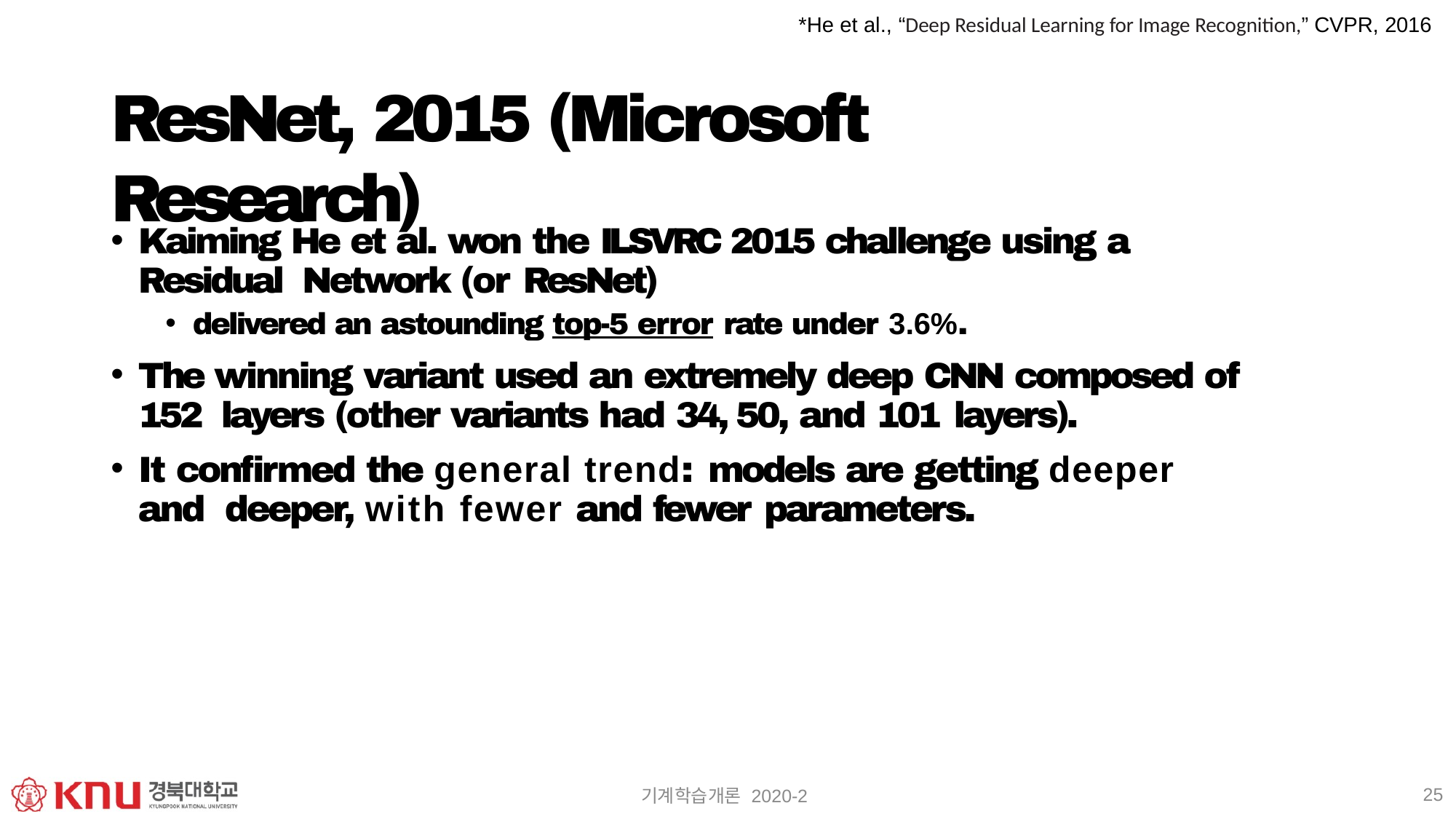

*He et al., “Deep Residual Learning for Image Recognition,” CVPR, 2016
# ResNet, 2015 (Microsoft Research)
Kaiming He et al. won the ILSVRC 2015 challenge using a Residual  Network (or ResNet)
delivered an astounding top-5 error rate under 3.6%.
The winning variant used an extremely deep CNN composed of 152  layers (other variants had 34, 50, and 101 layers).
It confirmed the general trend: models are getting deeper and  deeper, with fewer and fewer parameters.
25
기계학습개론 2020-2